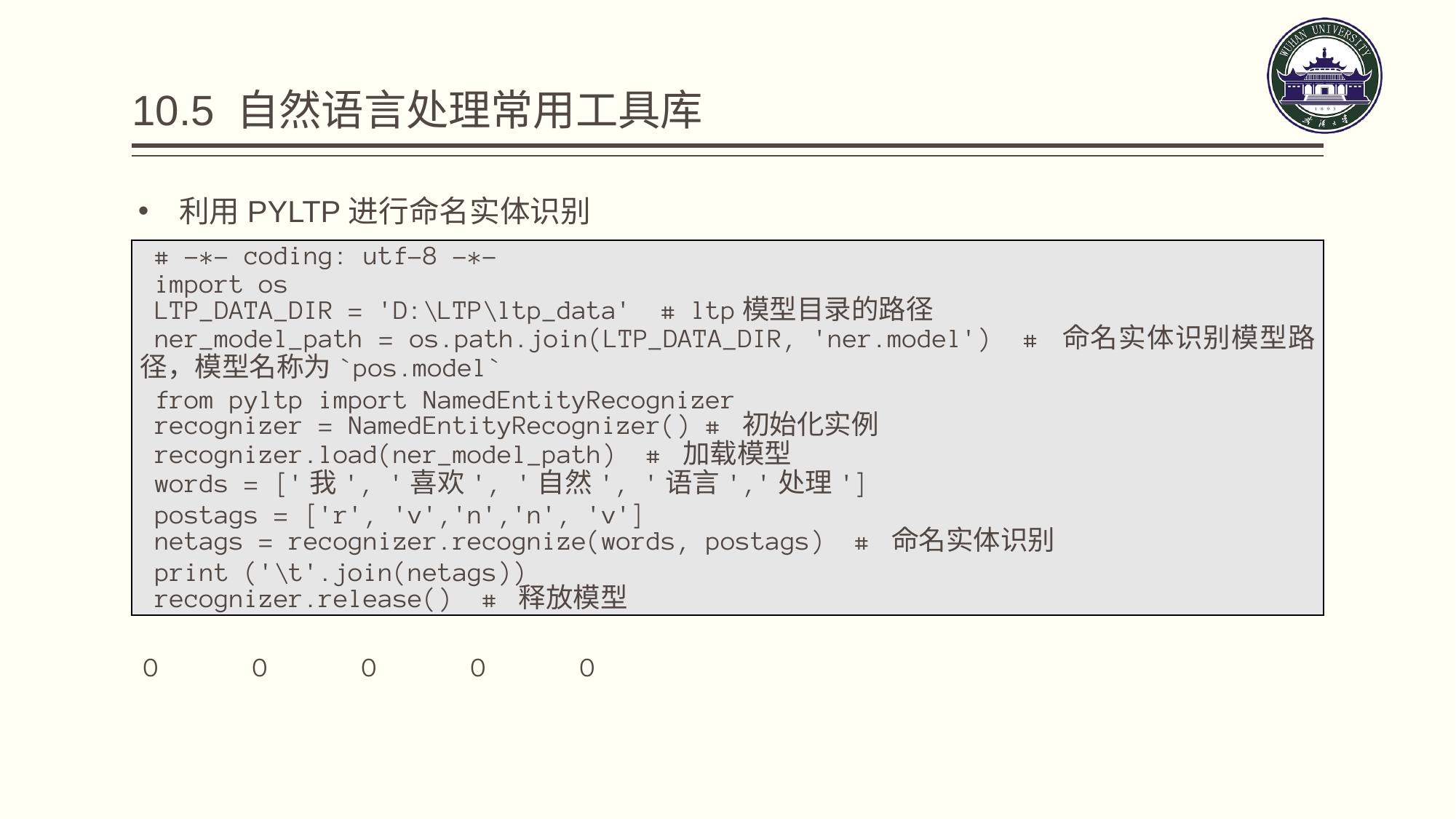

# 10.5 自然语言处理常用工具库
利用PYLTP进行命名实体识别
| # -\*- coding: utf-8 -\*- |
| --- |
| import os |
| LTP\_DATA\_DIR = 'D:\LTP\ltp\_data' # ltp模型目录的路径 |
| ner\_model\_path = os.path.join(LTP\_DATA\_DIR, 'ner.model') # 命名实体识别模型路径，模型名称为`pos.model` |
| from pyltp import NamedEntityRecognizer |
| recognizer = NamedEntityRecognizer() # 初始化实例 |
| recognizer.load(ner\_model\_path) # 加载模型 |
| words = ['我', '喜欢', '自然', '语言','处理'] |
| postags = ['r', 'v','n','n', 'v'] |
| netags = recognizer.recognize(words, postags) # 命名实体识别 |
| print ('\t'.join(netags)) |
| recognizer.release() # 释放模型 |
O	O	O	O	O